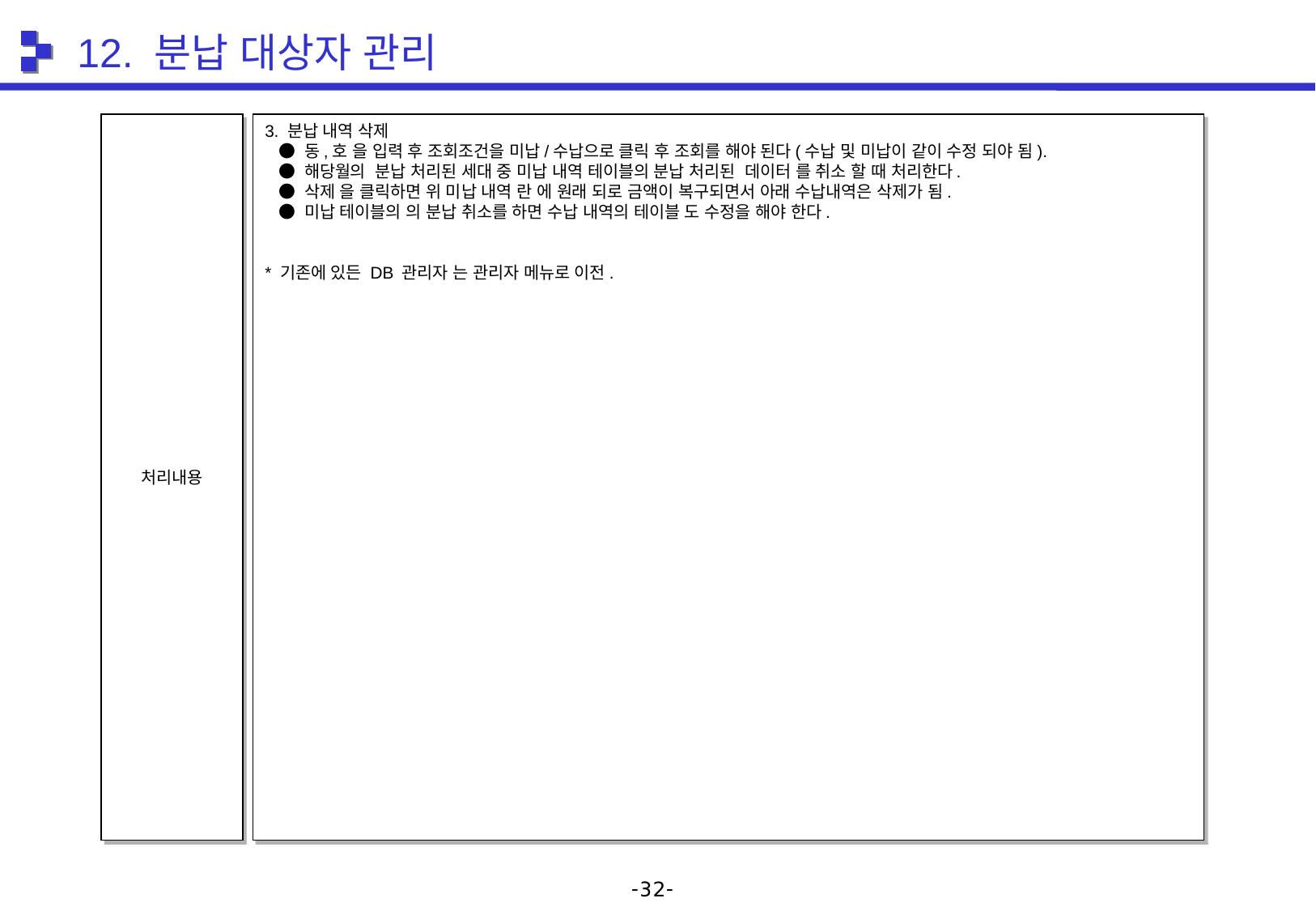

12. 분납 대상자 관리
처리내용
3. 분납 내역 삭제
   ● 동,호 을 입력 후 조회조건을 미납/수납으로 클릭 후 조회를 해야 된다(수납 및 미납이 같이 수정 되야 됨).
   ● 해당월의  분납 처리된 세대 중 미납 내역 테이블의 분납 처리된  데이터 를 취소 할 때 처리한다.
   ● 삭제 을 클릭하면 위 미납 내역 란 에 원래 되로 금액이 복구되면서 아래 수납내역은 삭제가 됨.
   ● 미납 테이블의 의 분납 취소를 하면 수납 내역의 테이블 도 수정을 해야 한다.

* 기존에 있든 DB 관리자 는 관리자 메뉴로 이전.